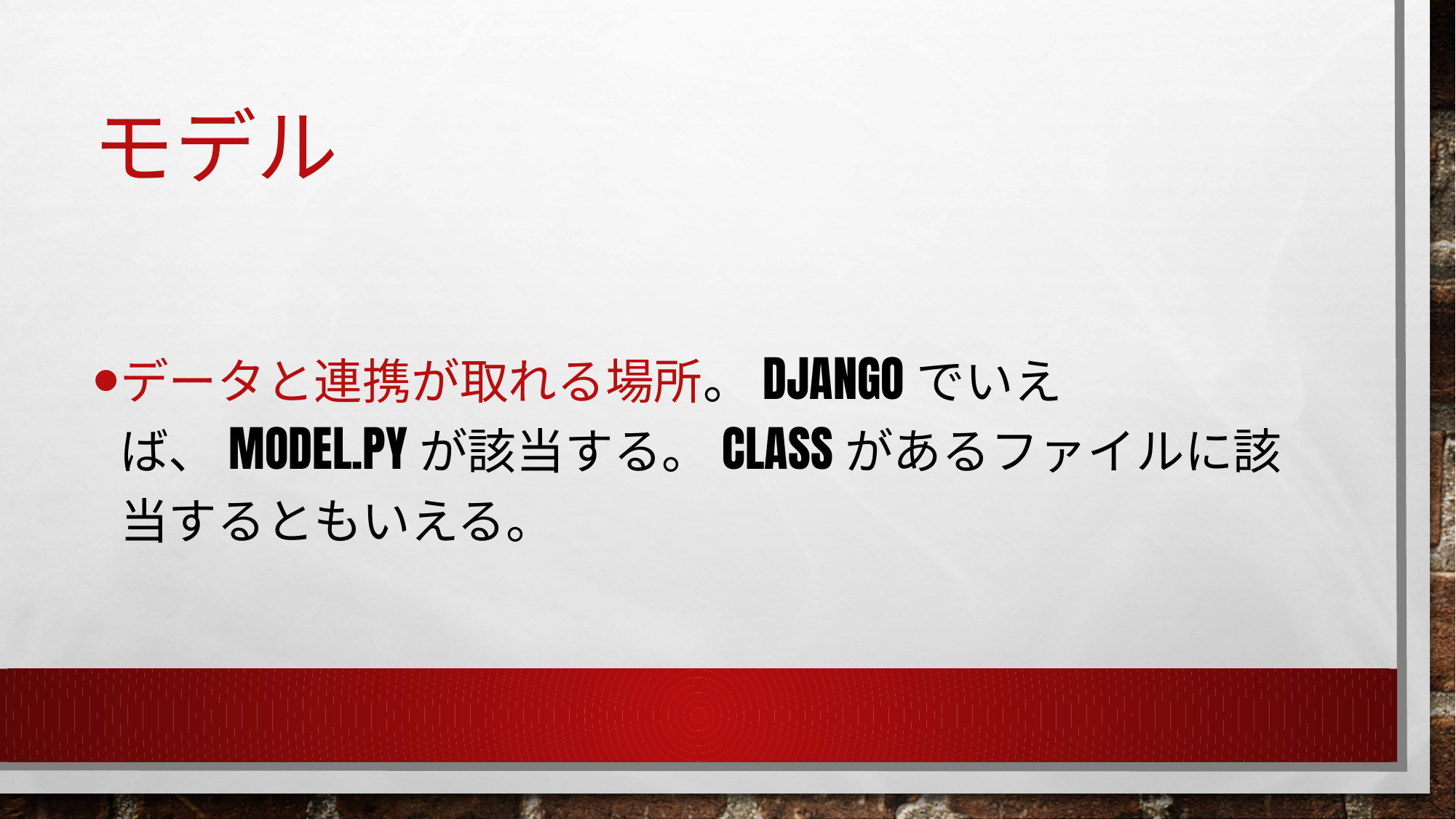

# モデル
データと連携が取れる場所。Djangoでいえば、model.pyが該当する。Classがあるファイルに該当するともいえる。